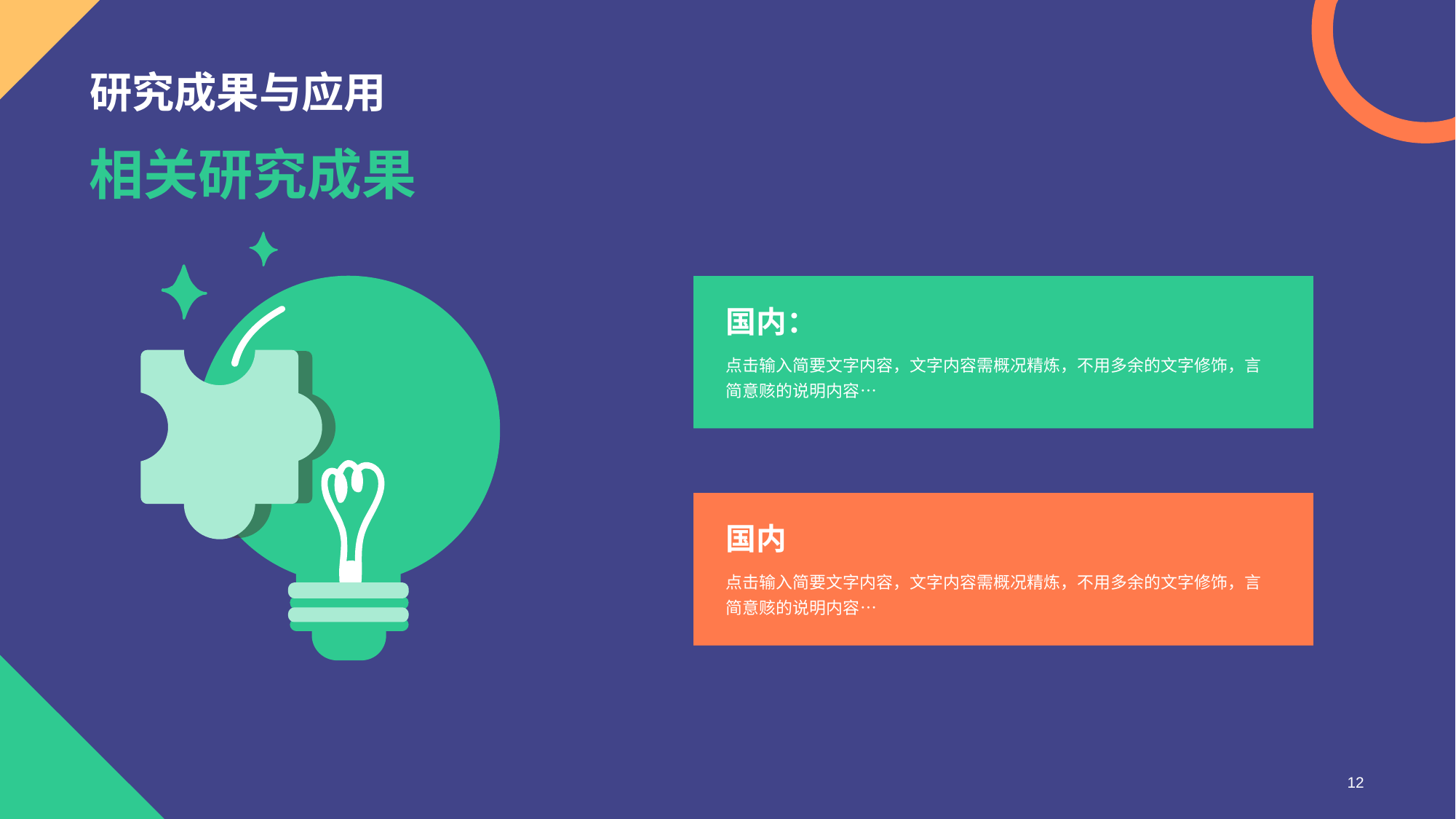

# 研究成果与应用
相关研究成果

国内：
点击输入简要文字内容，文字内容需概况精炼，不用多余的文字修饰，言简意赅的说明内容…

国内
点击输入简要文字内容，文字内容需概况精炼，不用多余的文字修饰，言简意赅的说明内容…
12